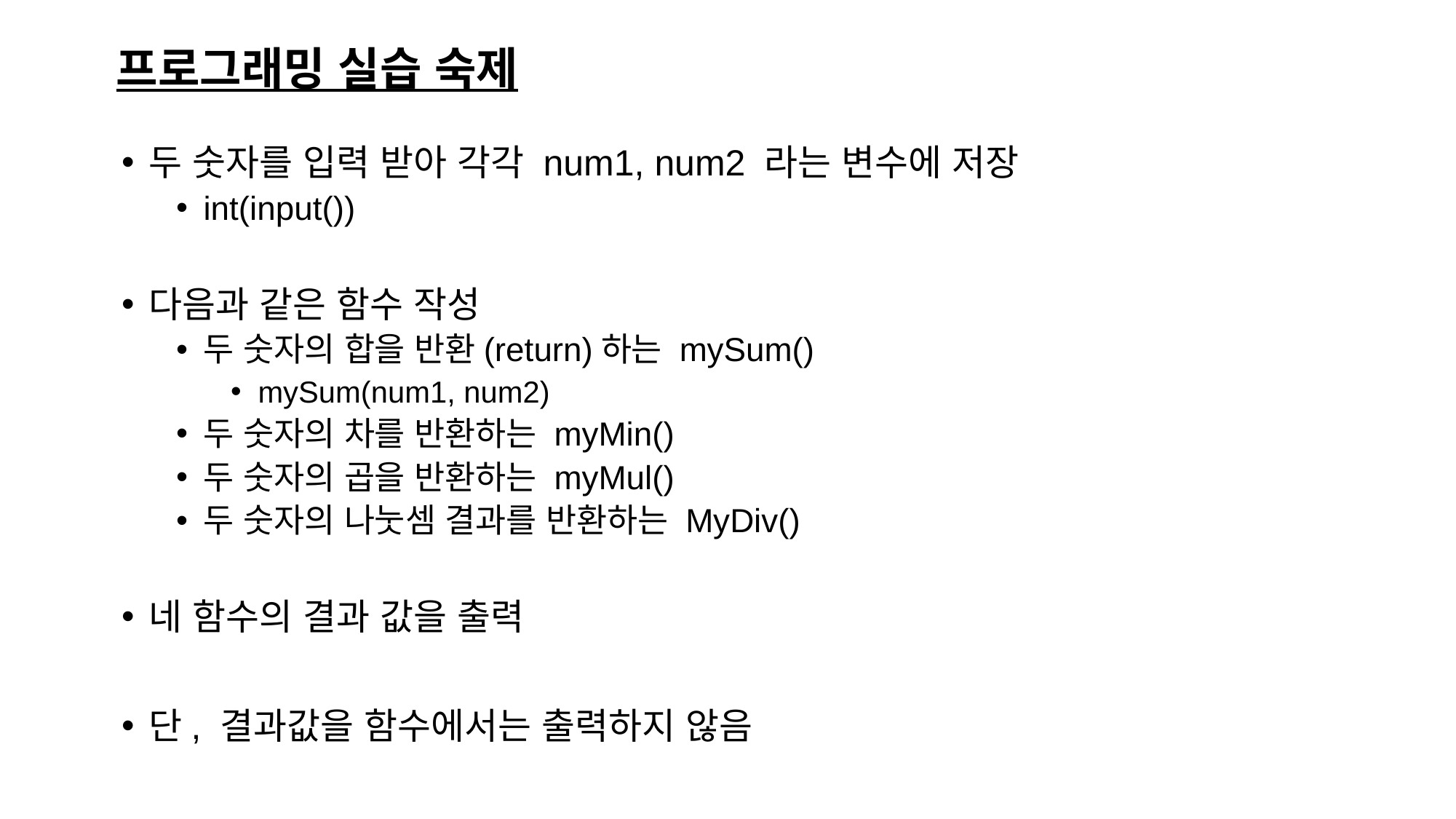

# 프로그래밍 실습 숙제
두 숫자를 입력 받아 각각 num1, num2 라는 변수에 저장
int(input())

다음과 같은 함수 작성
두 숫자의 합을 반환(return)하는 mySum()
mySum(num1, num2)
두 숫자의 차를 반환하는 myMin()
두 숫자의 곱을 반환하는 myMul()
두 숫자의 나눗셈 결과를 반환하는 MyDiv()

네 함수의 결과 값을 출력

단, 결과값을 함수에서는 출력하지 않음